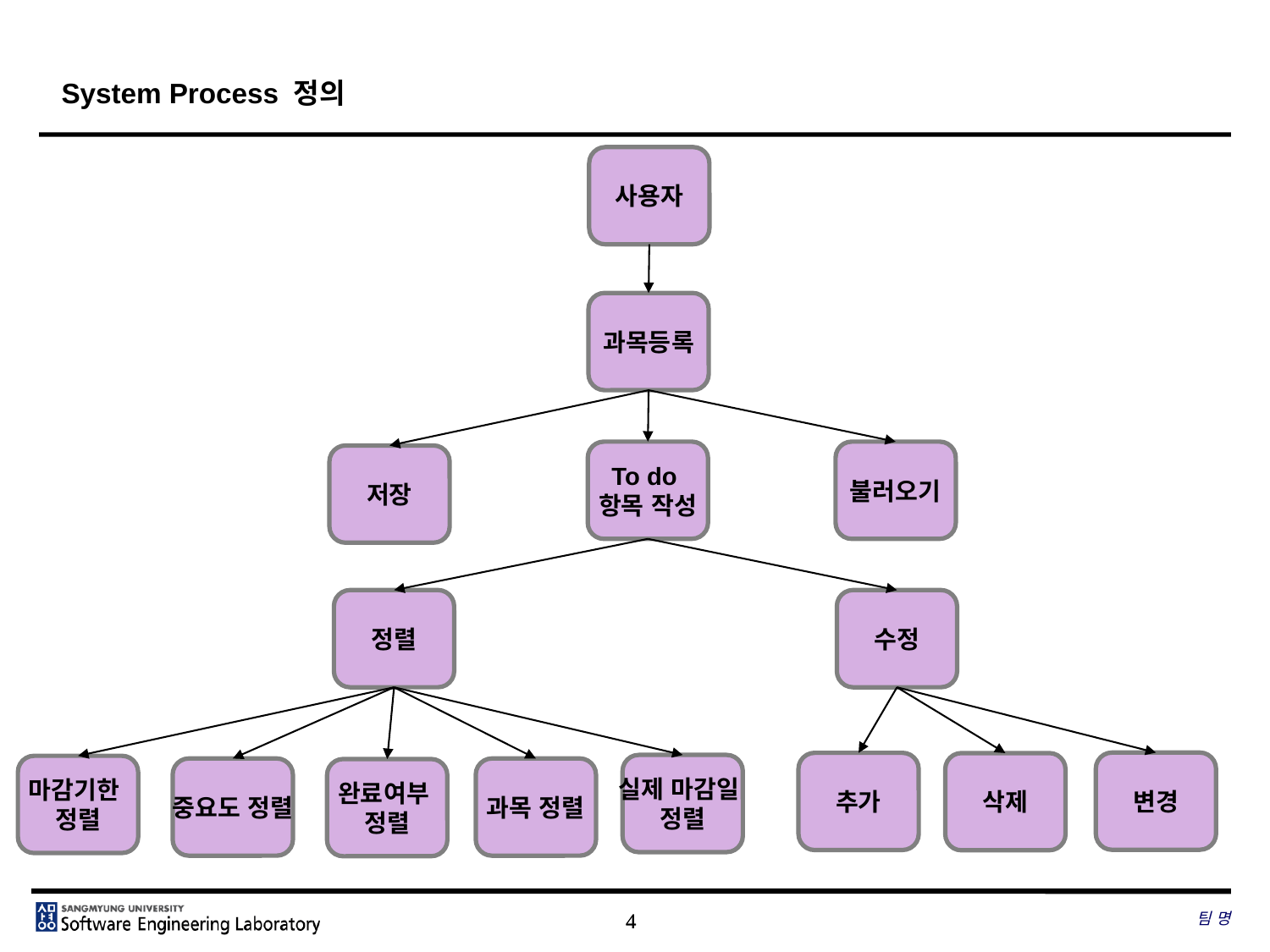

# System Process 정의
사용자
과목등록
To do
항목 작성
불러오기
저장
정렬
수정
변경
추가
삭제
실제 마감일
정렬
마감기한
정렬
중요도 정렬
과목 정렬
완료여부
정렬
팀 명